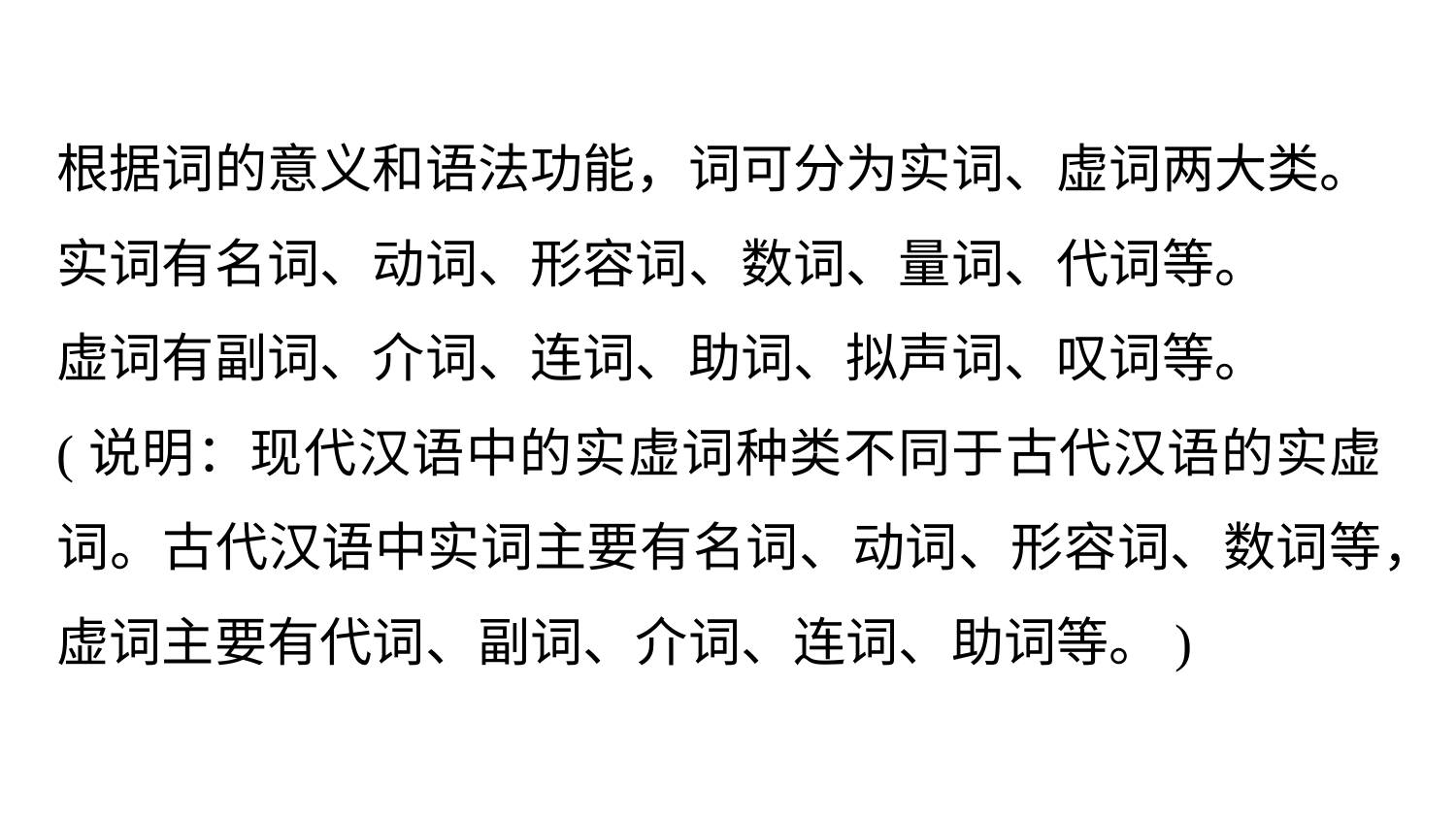

根据词的意义和语法功能，词可分为实词、虚词两大类。
实词有名词、动词、形容词、数词、量词、代词等。
虚词有副词、介词、连词、助词、拟声词、叹词等。
(说明：现代汉语中的实虚词种类不同于古代汉语的实虚词。古代汉语中实词主要有名词、动词、形容词、数词等，虚词主要有代词、副词、介词、连词、助词等。)